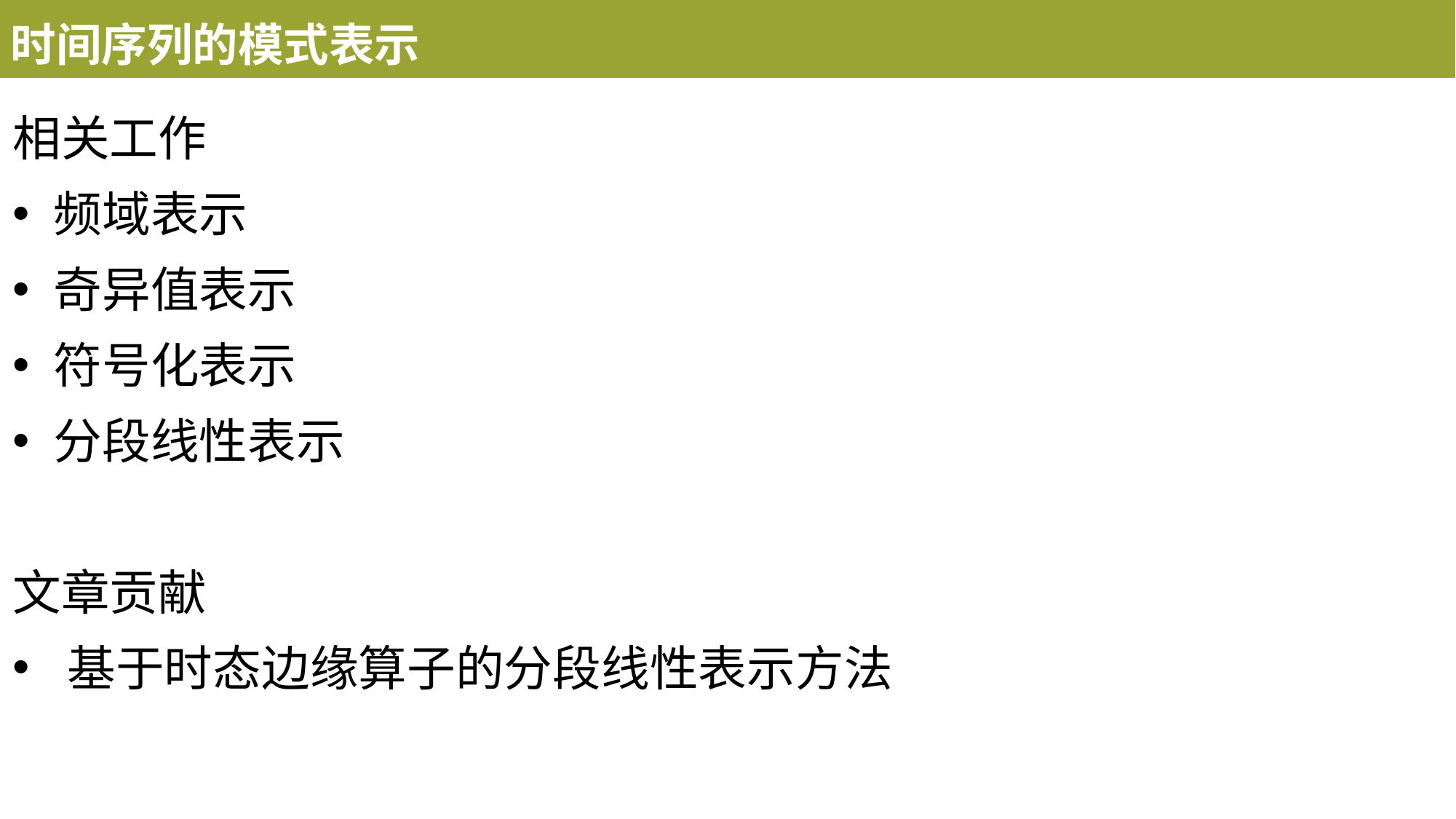

时间序列的模式表示
相关工作
频域表示
奇异值表示
符号化表示
分段线性表示

文章贡献
基于时态边缘算子的分段线性表示方法